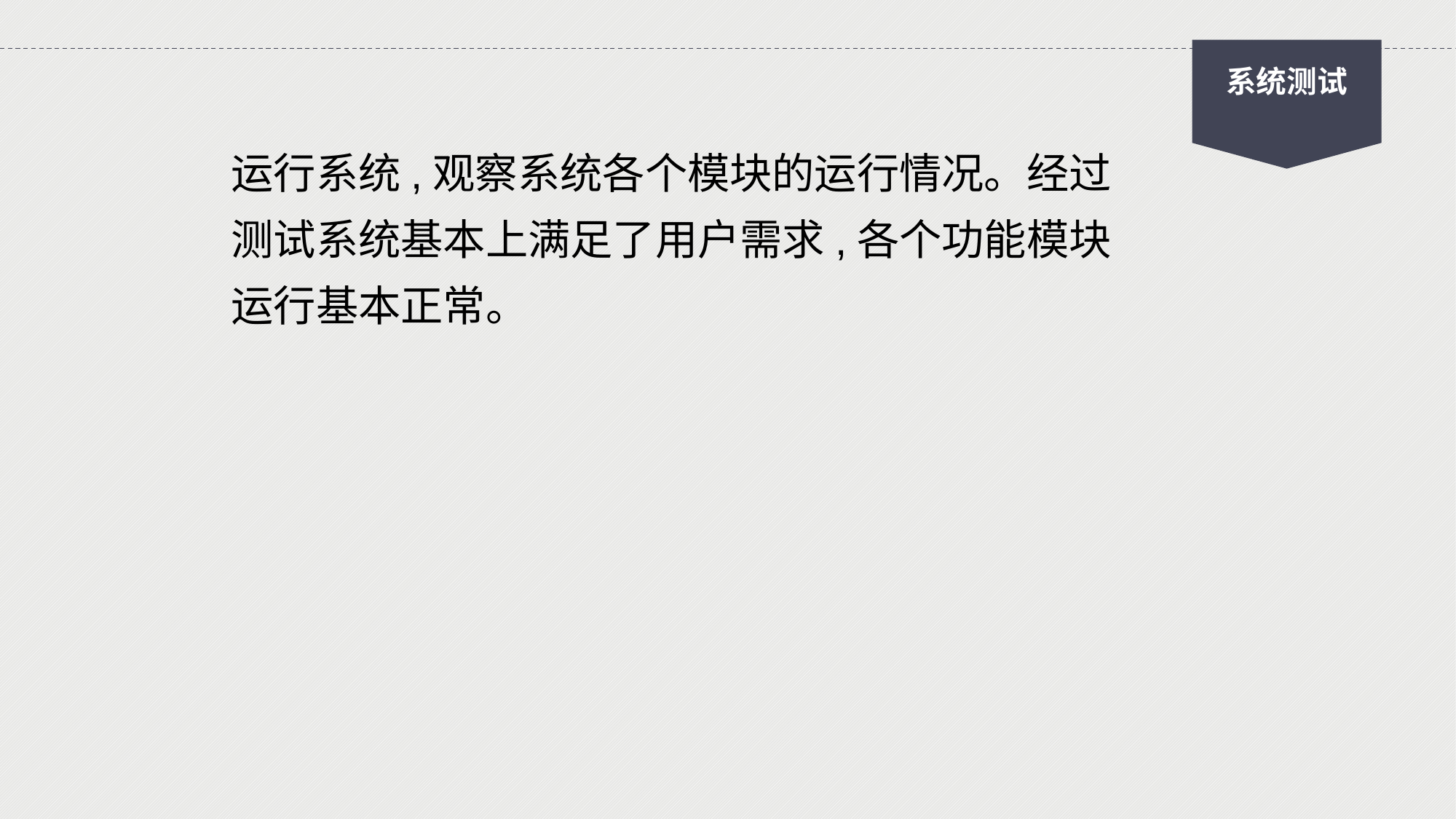

系统测试
运行系统,观察系统各个模块的运行情况。经过测试系统基本上满足了用户需求,各个功能模块运行基本正常。